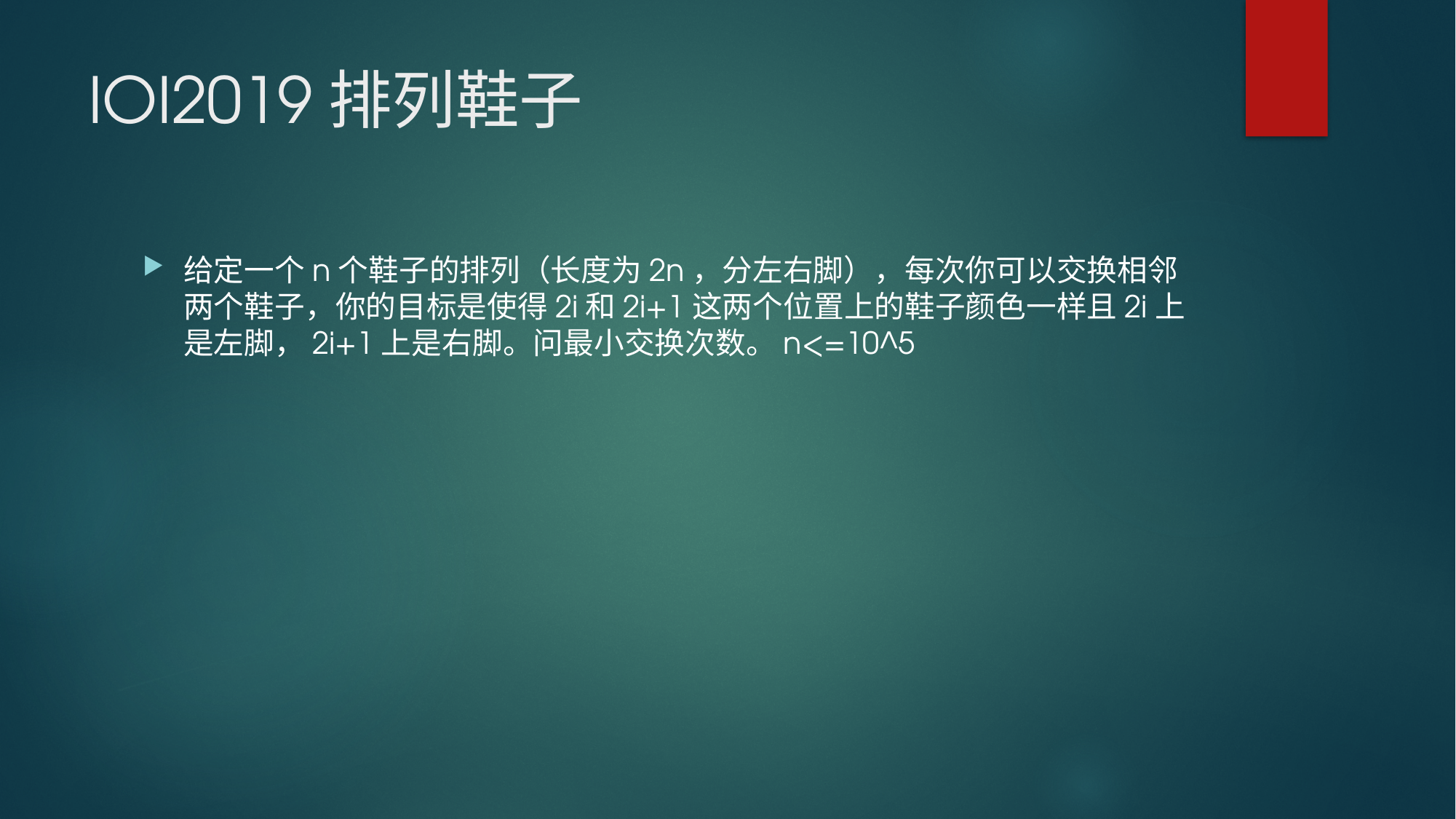

# IOI2019排列鞋子
给定一个n个鞋子的排列（长度为2n，分左右脚），每次你可以交换相邻两个鞋子，你的目标是使得2i和2i+1这两个位置上的鞋子颜色一样且2i上是左脚，2i+1上是右脚。问最小交换次数。n<=10^5